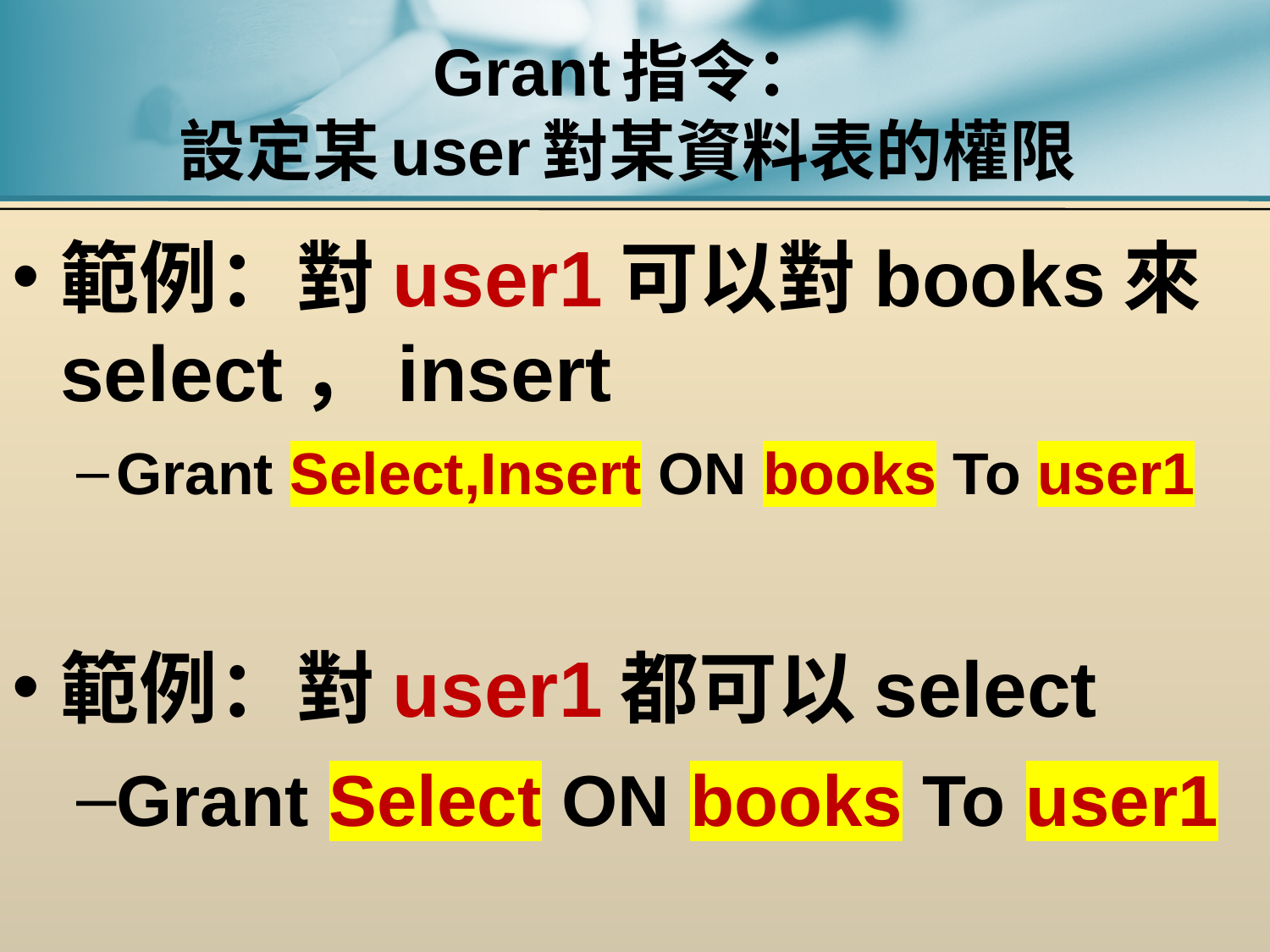

# Grant指令： 設定某user對某資料表的權限
範例：對user1可以對books來select，insert
Grant Select,Insert ON books To user1

範例：對user1都可以select
Grant Select ON books To user1